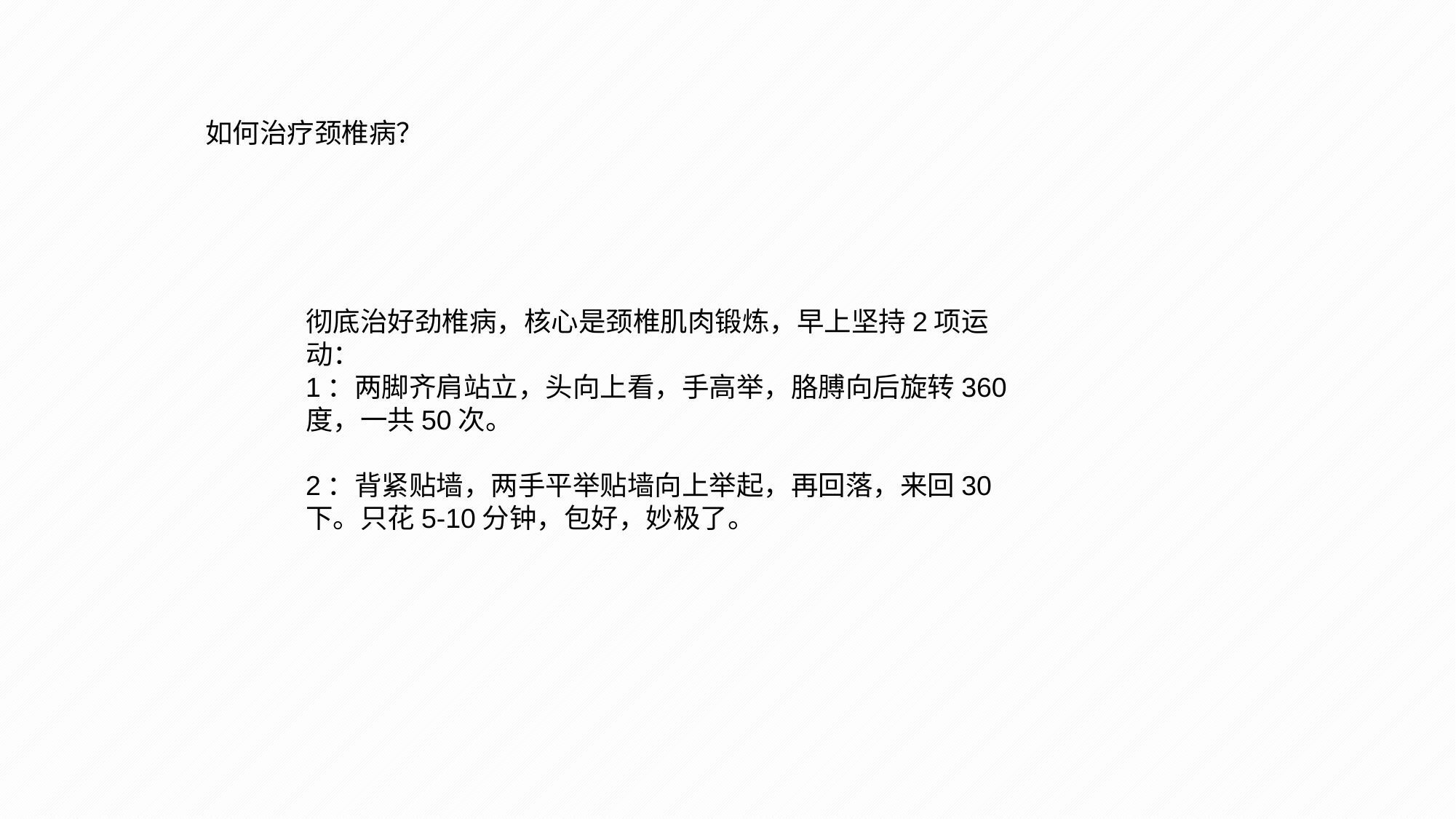

如何治疗颈椎病？
彻底治好劲椎病，核心是颈椎肌肉锻炼，早上坚持2项运动：
1：两脚齐肩站立，头向上看，手高举，胳膊向后旋转360度，一共50次。

2：背紧贴墙，两手平举贴墙向上举起，再回落，来回30下。只花5-10分钟，包好，妙极了。